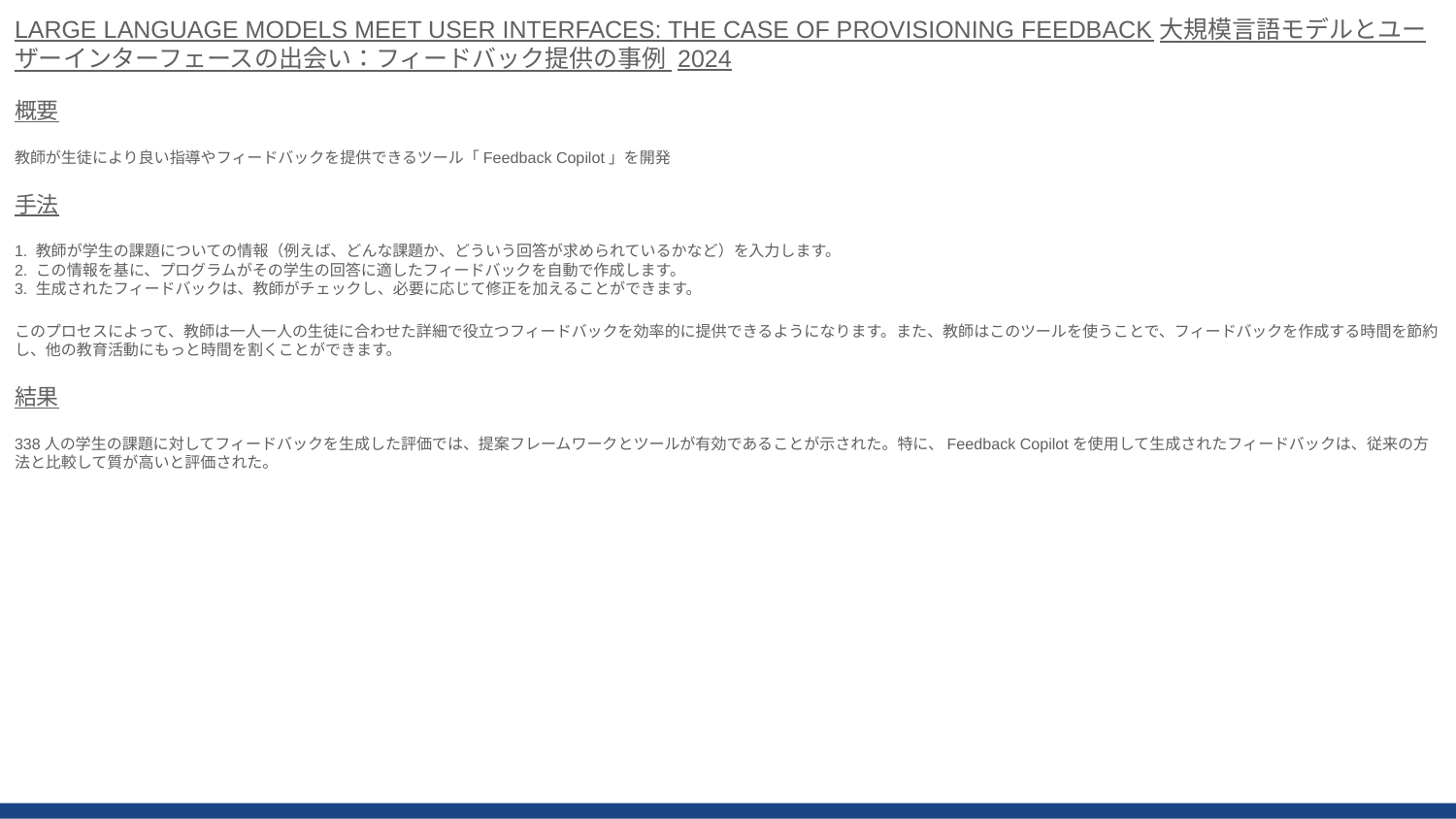

LARGE LANGUAGE MODELS MEET USER INTERFACES: THE CASE OF PROVISIONING FEEDBACK大規模言語モデルとユーザーインターフェースの出会い：フィードバック提供の事例 2024
概要
教師が生徒により良い指導やフィードバックを提供できるツール「Feedback Copilot」を開発
手法
1. 教師が学生の課題についての情報（例えば、どんな課題か、どういう回答が求められているかなど）を入力します。
2. この情報を基に、プログラムがその学生の回答に適したフィードバックを自動で作成します。
3. 生成されたフィードバックは、教師がチェックし、必要に応じて修正を加えることができます。
このプロセスによって、教師は一人一人の生徒に合わせた詳細で役立つフィードバックを効率的に提供できるようになります。また、教師はこのツールを使うことで、フィードバックを作成する時間を節約し、他の教育活動にもっと時間を割くことができます。
結果
338人の学生の課題に対してフィードバックを生成した評価では、提案フレームワークとツールが有効であることが示された。特に、Feedback Copilotを使用して生成されたフィードバックは、従来の方法と比較して質が高いと評価された。